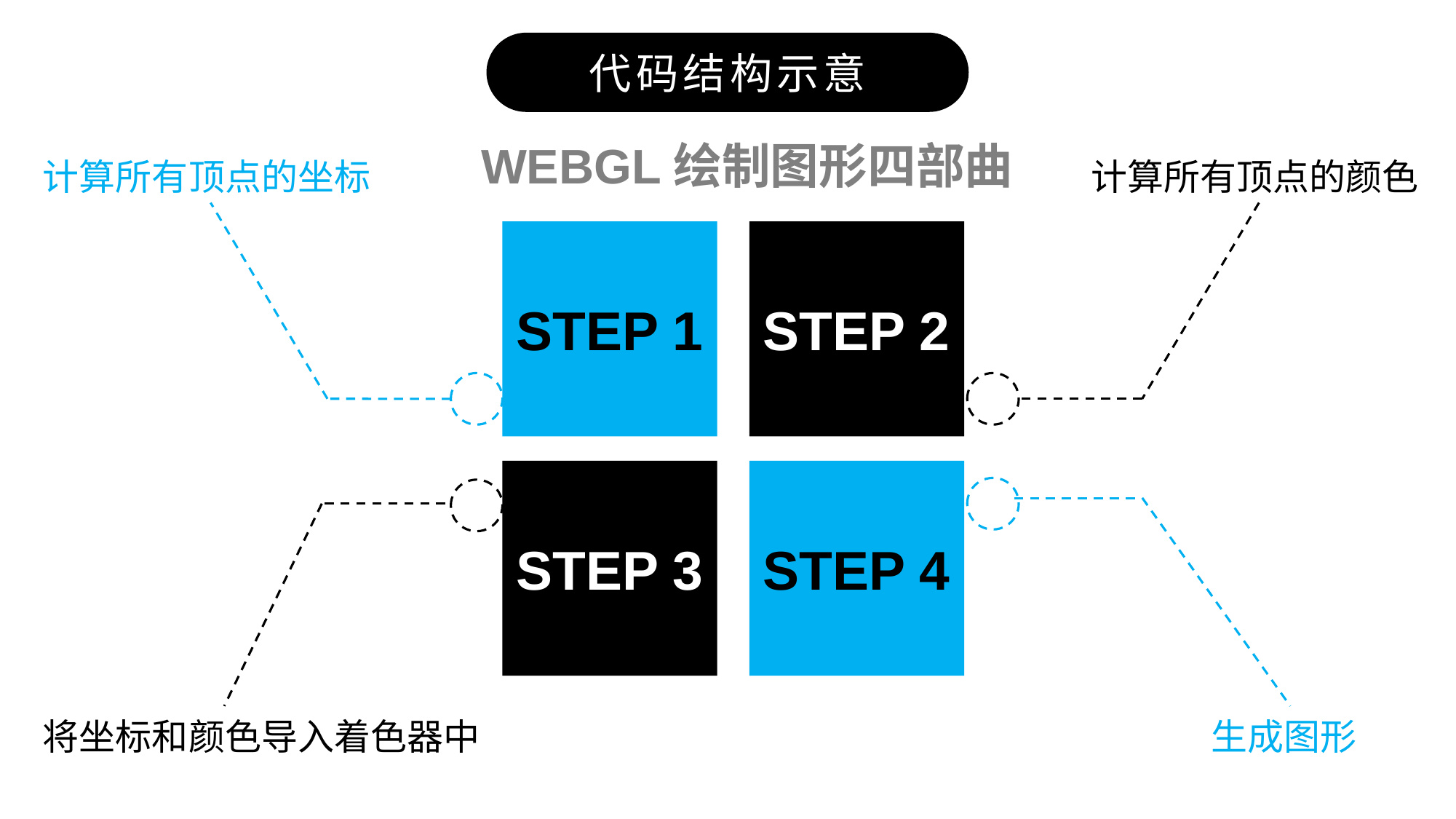

代码结构示意
WEBGL绘制图形四部曲
计算所有顶点的颜色
计算所有顶点的坐标
STEP 1
STEP 2

STEP 3
STEP 4

将坐标和颜色导入着色器中
生成图形